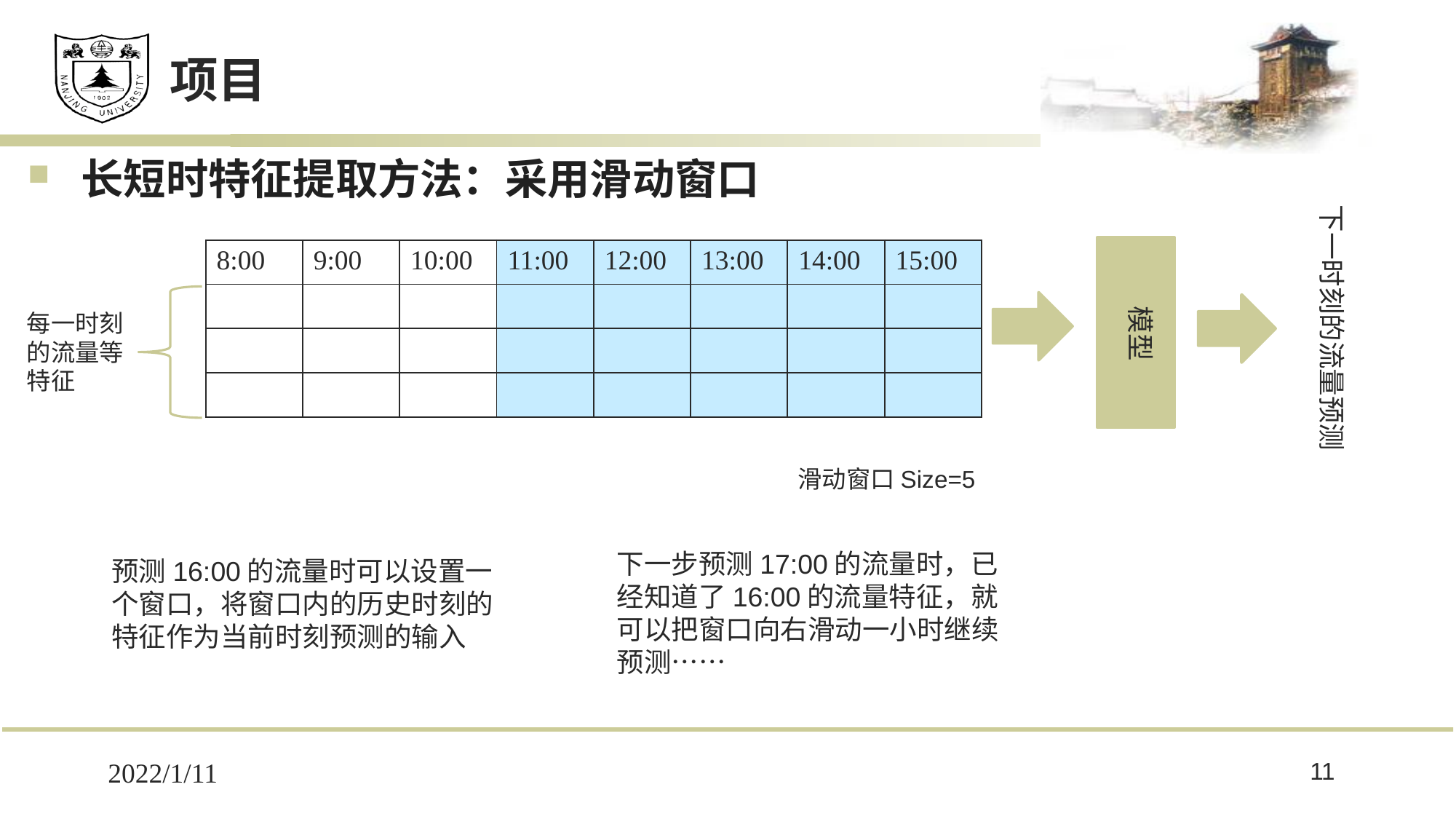

# 项目
长短时特征提取方法：采用滑动窗口
下一时刻的流量预测
| 8:00 | 9:00 | 10:00 | 11:00 | 12:00 | 13:00 | 14:00 | 15:00 |
| --- | --- | --- | --- | --- | --- | --- | --- |
|  |  |  |  |  |  |  |  |
|  |  |  |  |  |  |  |  |
|  |  |  |  |  |  |  |  |

模型
每一时刻的流量等特征
滑动窗口Size=5
下一步预测17:00的流量时，已经知道了16:00的流量特征，就可以把窗口向右滑动一小时继续预测……
预测16:00的流量时可以设置一个窗口，将窗口内的历史时刻的特征作为当前时刻预测的输入
2022/1/11
11